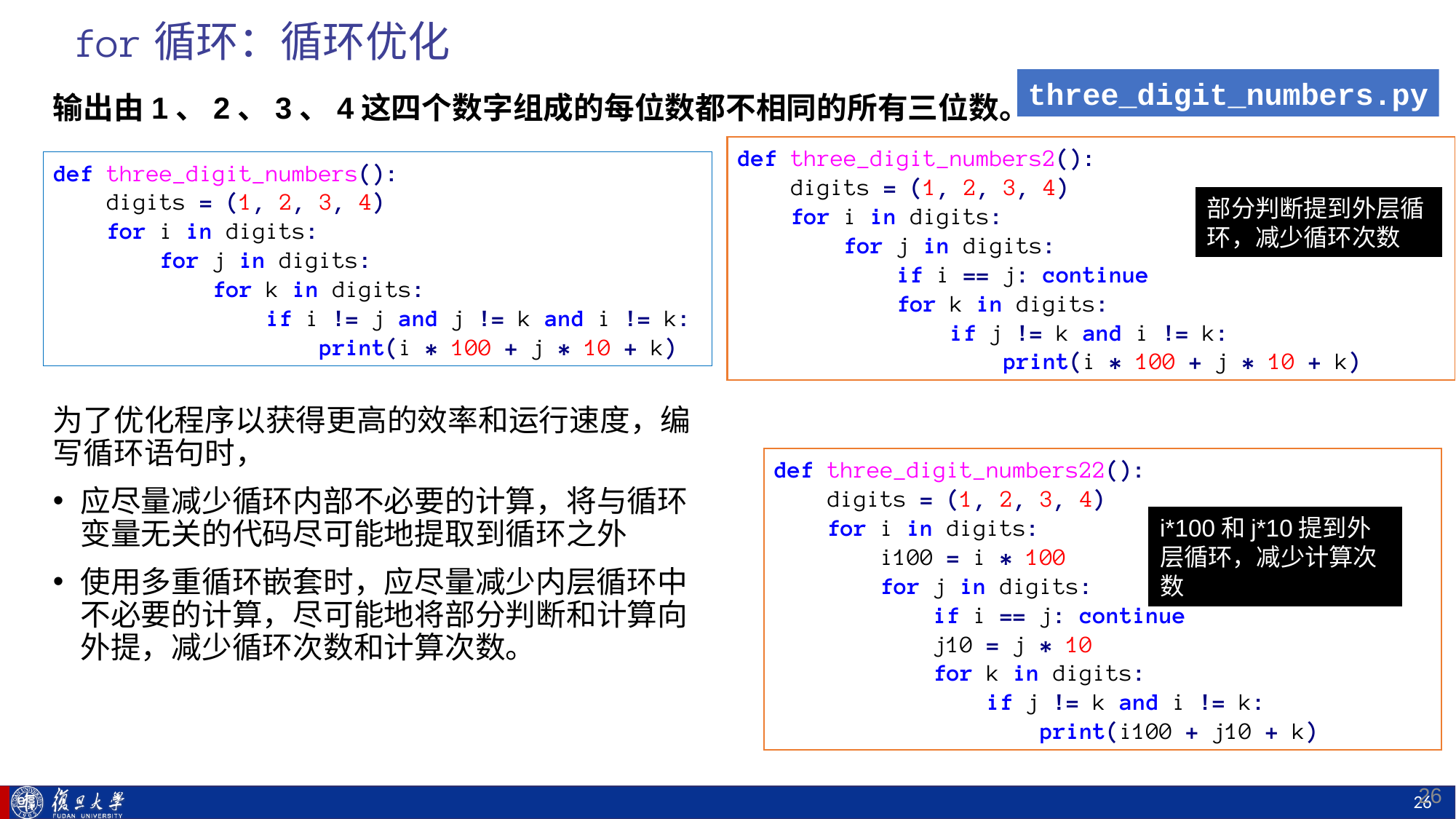

# for循环：循环优化
three_digit_numbers.py
输出由1、2、3、4这四个数字组成的每位数都不相同的所有三位数。
def three_digit_numbers2():
    digits = (1, 2, 3, 4)
    for i in digits:
        for j in digits:
            if i == j: continue
            for k in digits:
                if j != k and i != k:
                    print(i * 100 + j * 10 + k)
部分判断提到外层循环，减少循环次数
def three_digit_numbers():
    digits = (1, 2, 3, 4)
    for i in digits:
        for j in digits:
            for k in digits:
                if i != j and j != k and i != k:
                    print(i * 100 + j * 10 + k)
为了优化程序以获得更高的效率和运行速度，编写循环语句时，
应尽量减少循环内部不必要的计算，将与循环变量无关的代码尽可能地提取到循环之外
使用多重循环嵌套时，应尽量减少内层循环中不必要的计算，尽可能地将部分判断和计算向外提，减少循环次数和计算次数。
def three_digit_numbers22():
    digits = (1, 2, 3, 4)
    for i in digits:
        i100 = i * 100
        for j in digits:
            if i == j: continue
            j10 = j * 10
            for k in digits:
                if j != k and i != k:
                    print(i100 + j10 + k)
i*100和j*10提到外层循环，减少计算次数
26